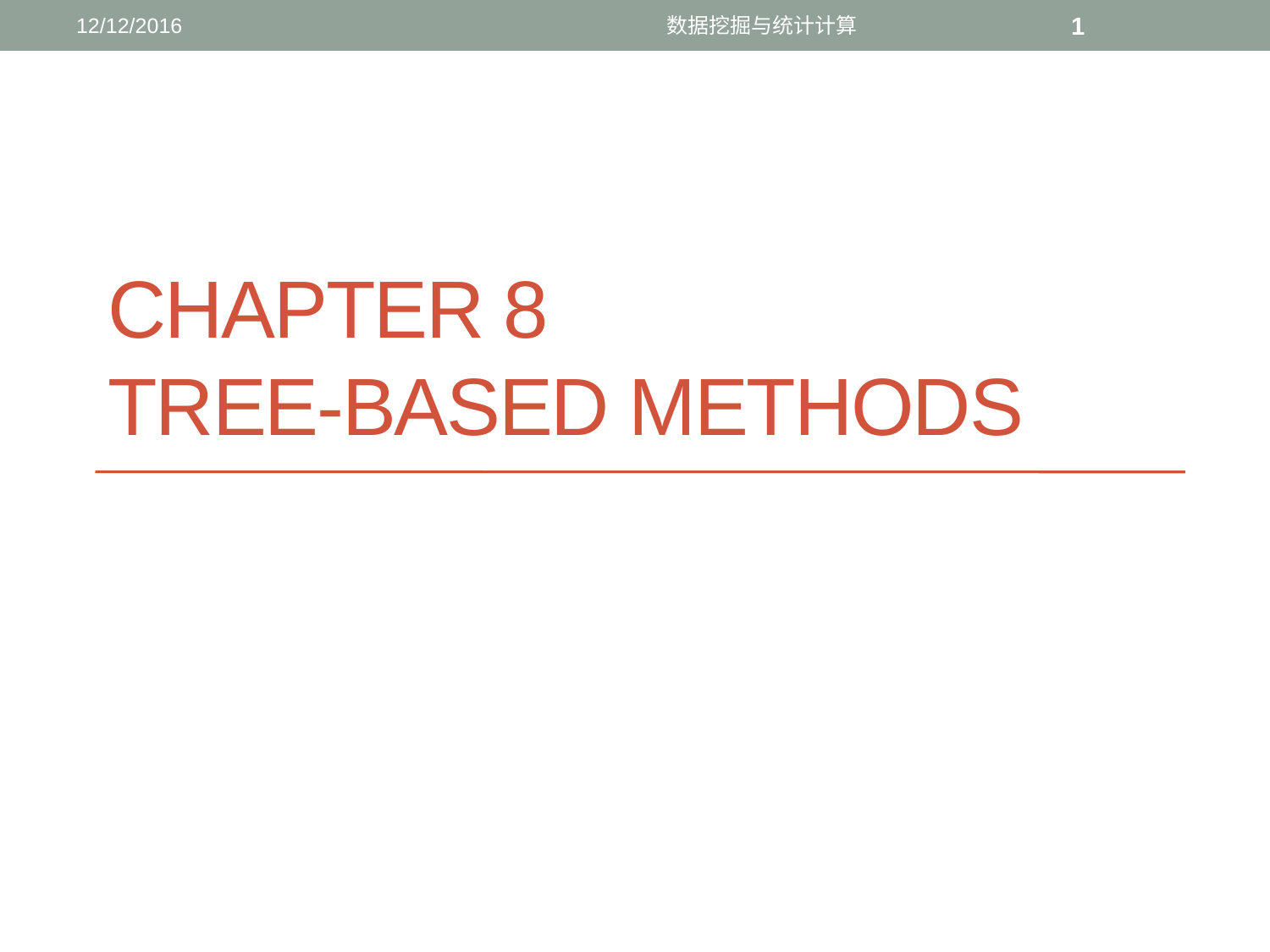

12/12/2016
数据挖掘与统计计算
1
# chapter 8 Tree-Based Methods